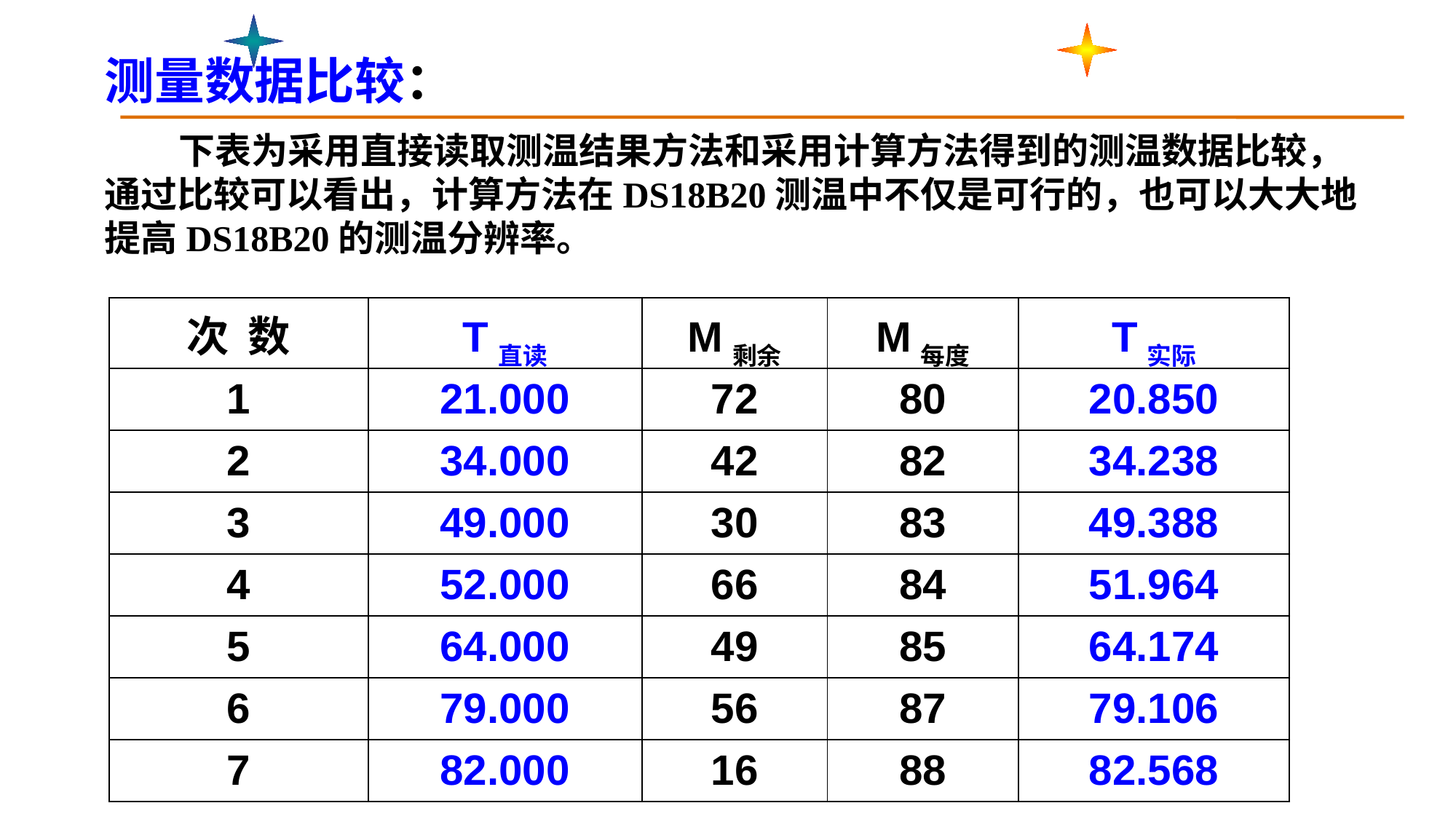

测量数据比较：
        下表为采用直接读取测温结果方法和采用计算方法得到的测温数据比较，通过比较可以看出，计算方法在DS18B20测温中不仅是可行的，也可以大大地提高DS18B20的测温分辨率。
| 次 数 | T直读 | M剩余 | M每度 | T实际 |
| --- | --- | --- | --- | --- |
| 1 | 21.000 | 72 | 80 | 20.850 |
| 2 | 34.000 | 42 | 82 | 34.238 |
| 3 | 49.000 | 30 | 83 | 49.388 |
| 4 | 52.000 | 66 | 84 | 51.964 |
| 5 | 64.000 | 49 | 85 | 64.174 |
| 6 | 79.000 | 56 | 87 | 79.106 |
| 7 | 82.000 | 16 | 88 | 82.568 |